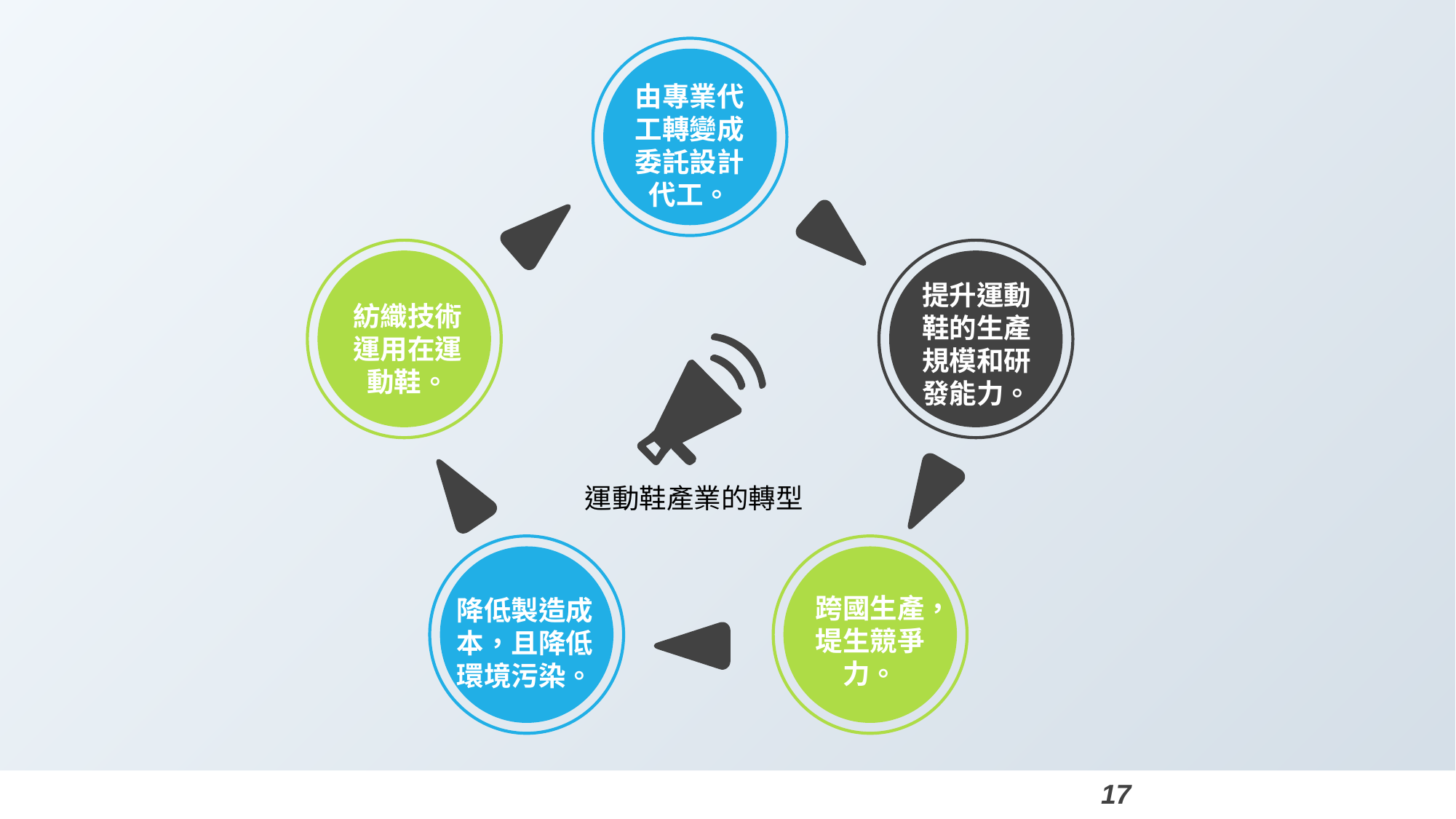

由專業代工轉變成委託設計代工。

提升運動鞋的生產規模和研發能力。
紡織技術運用在運動鞋。

運動鞋產業的轉型

跨國生產，堤生競爭力。
降低製造成本，且降低環境污染。

17